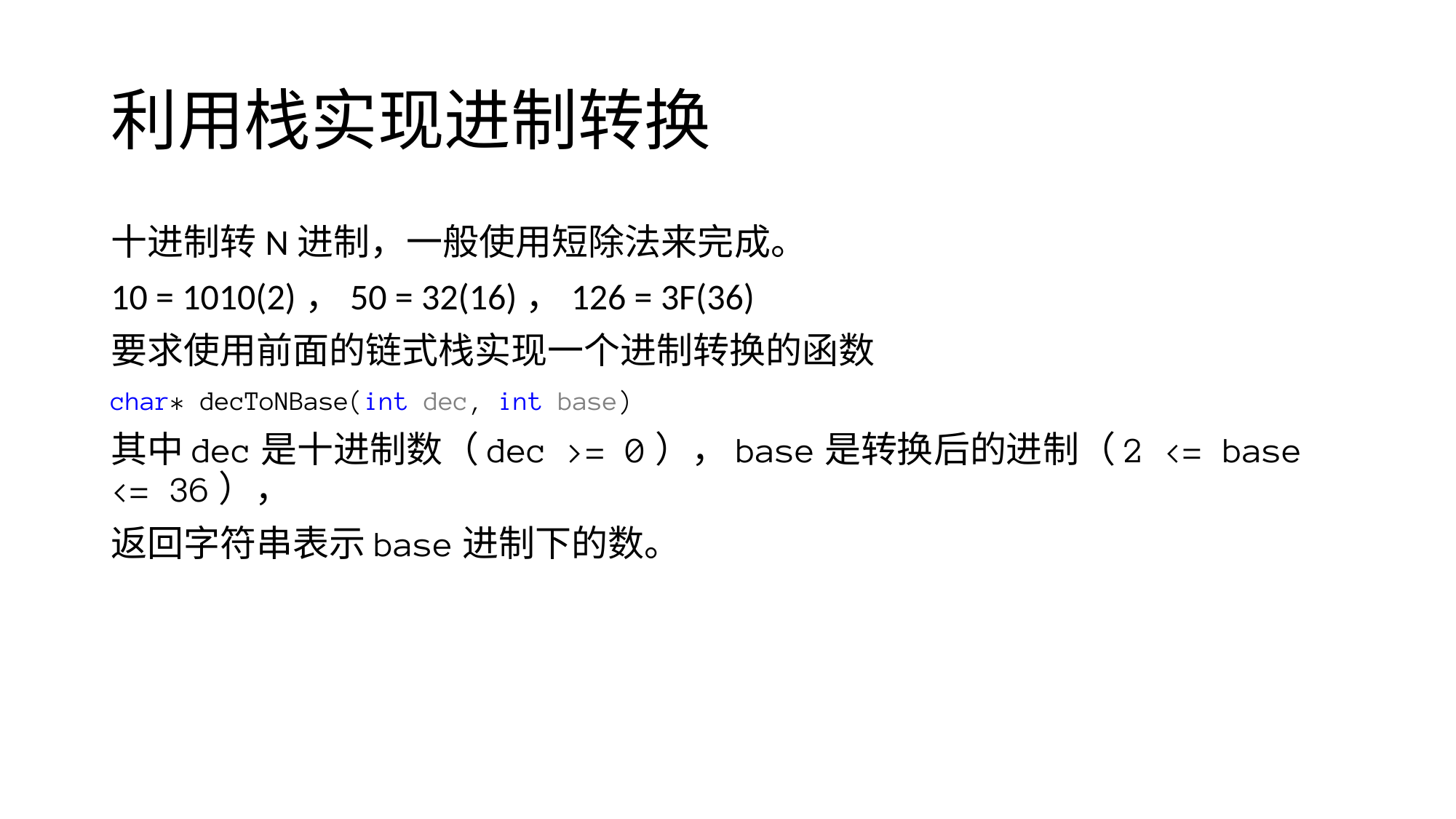

# 利用栈实现进制转换
十进制转N进制，一般使用短除法来完成。
10 = 1010(2)，50 = 32(16)，126 = 3F(36)
要求使用前面的链式栈实现一个进制转换的函数
char* decToNBase(int dec, int base)
其中dec是十进制数（dec >= 0），base是转换后的进制（2 <= base <= 36），
返回字符串表示base进制下的数。